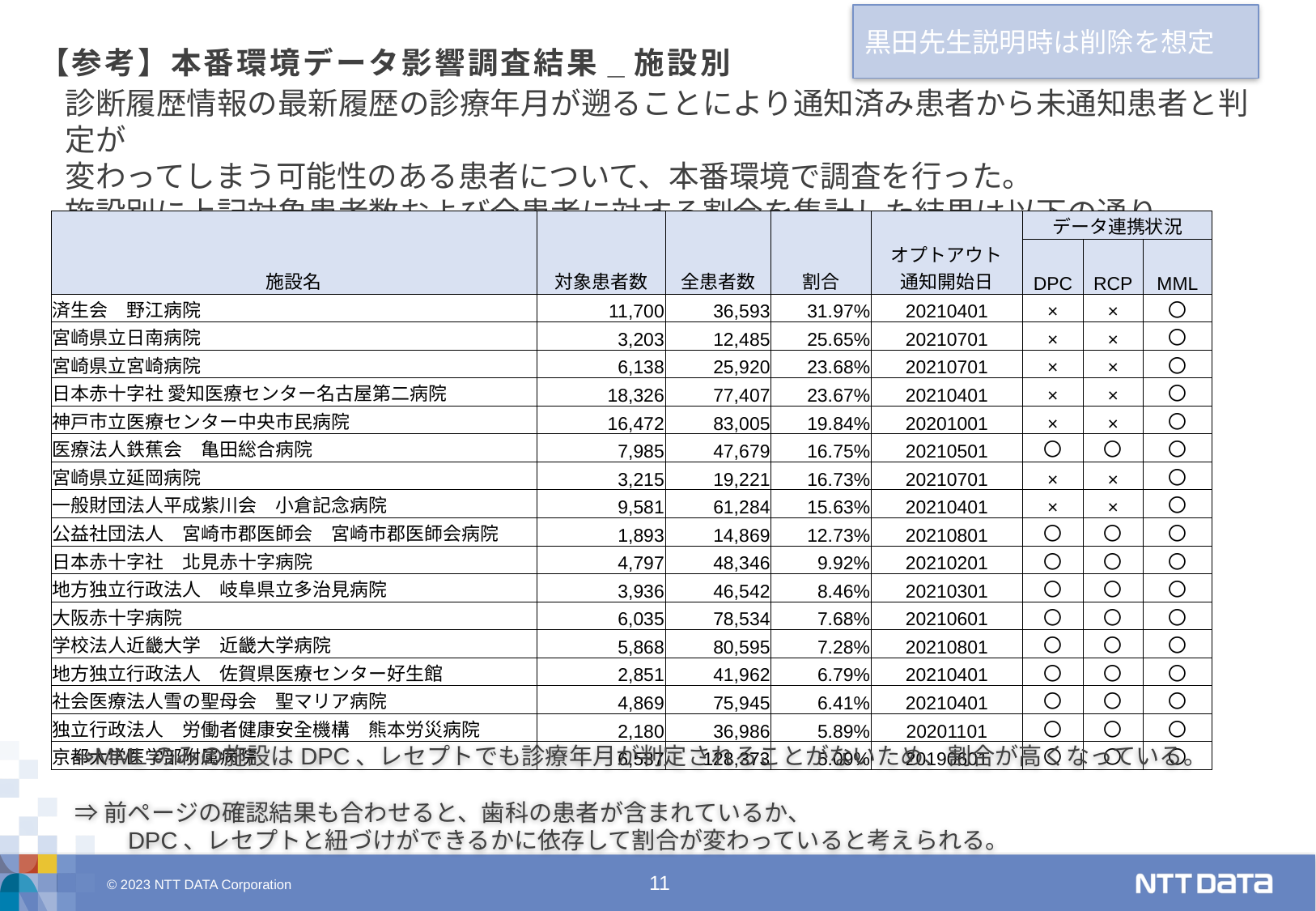

黒田先生説明時は削除を想定
# 【参考】本番環境データ影響調査結果_施設別

診断履歴情報の最新履歴の診療年月が遡ることにより通知済み患者から未通知患者と判定が
変わってしまう可能性のある患者について、本番環境で調査を行った。
施設別に上記対象患者数および全患者に対する割合を集計した結果は以下の通り。
| 施設名 | 対象患者数 | 全患者数 | 割合 | オプトアウト 通知開始日 | データ連携状況 |  |  |
| --- | --- | --- | --- | --- | --- | --- | --- |
|  |  |  |  |  | DPC | RCP | MML |
| 済生会　野江病院 | 11,700 | 36,593 | 31.97% | 20210401 | × | × | 〇 |
| 宮崎県立日南病院 | 3,203 | 12,485 | 25.65% | 20210701 | × | × | 〇 |
| 宮崎県立宮崎病院 | 6,138 | 25,920 | 23.68% | 20210701 | × | × | 〇 |
| 日本赤十字社 愛知医療センター名古屋第二病院 | 18,326 | 77,407 | 23.67% | 20210401 | × | × | 〇 |
| 神戸市立医療センター中央市民病院 | 16,472 | 83,005 | 19.84% | 20201001 | × | × | 〇 |
| 医療法人鉄蕉会　亀田総合病院 | 7,985 | 47,679 | 16.75% | 20210501 | 〇 | 〇 | 〇 |
| 宮崎県立延岡病院 | 3,215 | 19,221 | 16.73% | 20210701 | × | × | 〇 |
| 一般財団法人平成紫川会　小倉記念病院 | 9,581 | 61,284 | 15.63% | 20210401 | × | × | 〇 |
| 公益社団法人　宮崎市郡医師会　宮崎市郡医師会病院 | 1,893 | 14,869 | 12.73% | 20210801 | 〇 | 〇 | 〇 |
| 日本赤十字社　北見赤十字病院 | 4,797 | 48,346 | 9.92% | 20210201 | 〇 | 〇 | 〇 |
| 地方独立行政法人　岐阜県立多治見病院 | 3,936 | 46,542 | 8.46% | 20210301 | 〇 | 〇 | 〇 |
| 大阪赤十字病院 | 6,035 | 78,534 | 7.68% | 20210601 | 〇 | 〇 | 〇 |
| 学校法人近畿大学　近畿大学病院 | 5,868 | 80,595 | 7.28% | 20210801 | 〇 | 〇 | 〇 |
| 地方独立行政法人　佐賀県医療センター好生館 | 2,851 | 41,962 | 6.79% | 20210401 | 〇 | 〇 | 〇 |
| 社会医療法人雪の聖母会　聖マリア病院 | 4,869 | 75,945 | 6.41% | 20210401 | 〇 | 〇 | 〇 |
| 独立行政法人　労働者健康安全機構　熊本労災病院 | 2,180 | 36,986 | 5.89% | 20201101 | 〇 | 〇 | 〇 |
| 京都大学医学部附属病院 | 6,537 | 128,373 | 5.09% | 20190601 | 〇 | 〇 | 〇 |
⇒MMLのみの施設はDPC、レセプトでも診療年月が判定されることがないため、割合が高くなっている。
⇒前ページの確認結果も合わせると、歯科の患者が含まれているか、
　　DPC、レセプトと紐づけができるかに依存して割合が変わっていると考えられる。